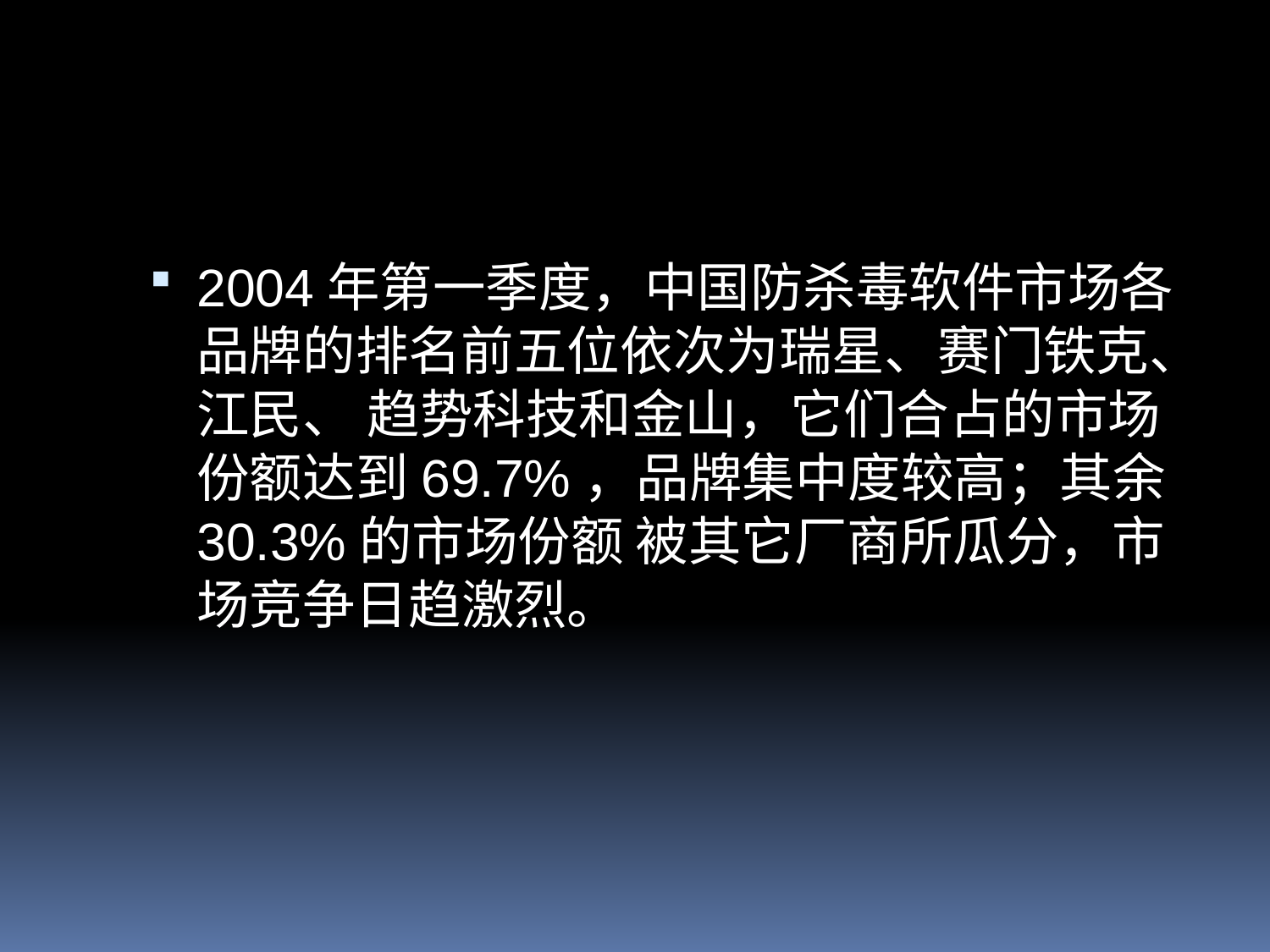

2004年第一季度，中国防杀毒软件市场各品牌的排名前五位依次为瑞星、赛门铁克、江民、 趋势科技和金山，它们合占的市场份额达到69.7%，品牌集中度较高；其余30.3%的市场份额 被其它厂商所瓜分，市场竞争日趋激烈。